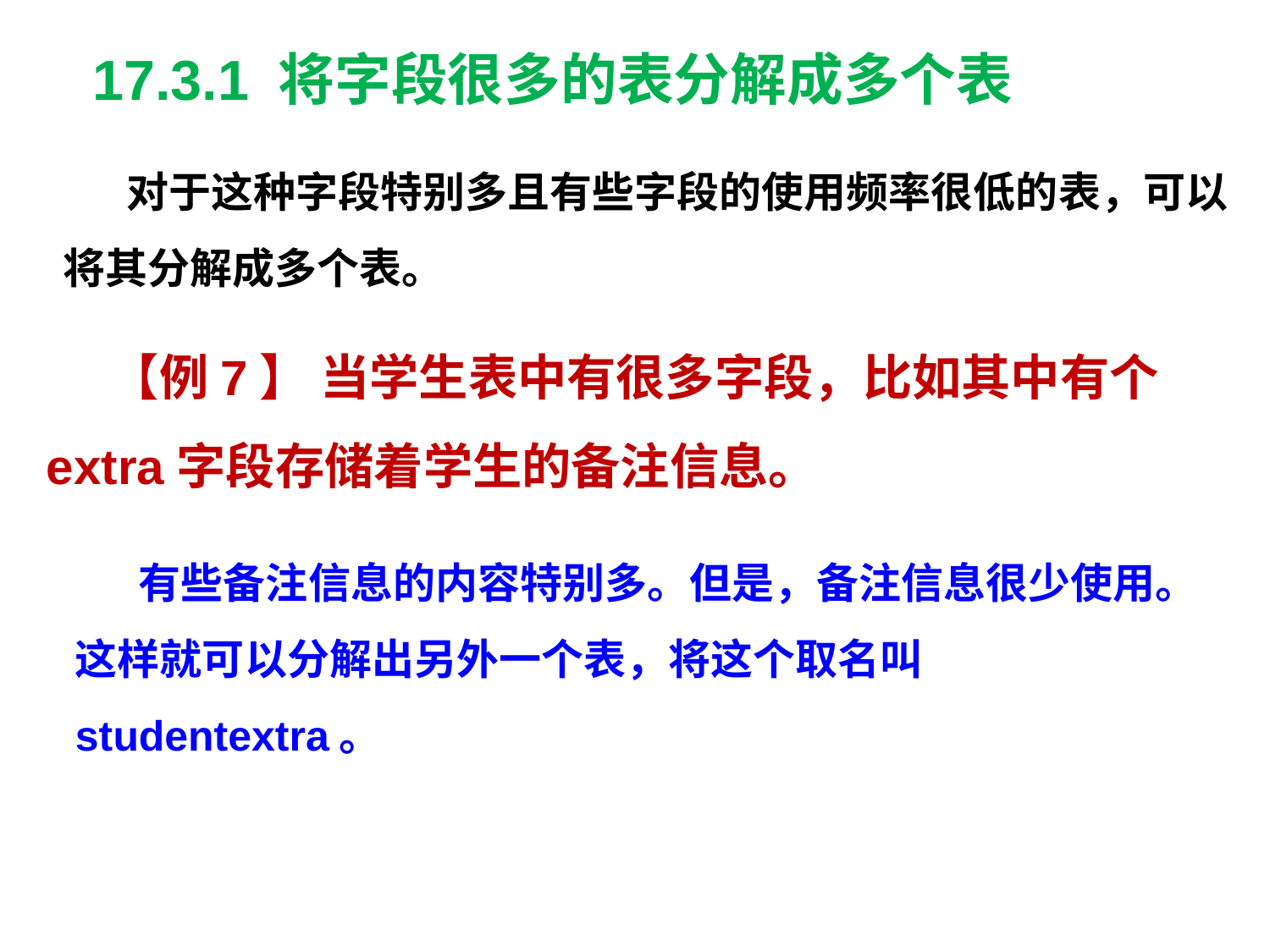

17.3.1 将字段很多的表分解成多个表
对于这种字段特别多且有些字段的使用频率很低的表，可以将其分解成多个表。
【例7】 当学生表中有很多字段，比如其中有个extra字段存储着学生的备注信息。
有些备注信息的内容特别多。但是，备注信息很少使用。这样就可以分解出另外一个表，将这个取名叫studentextra。